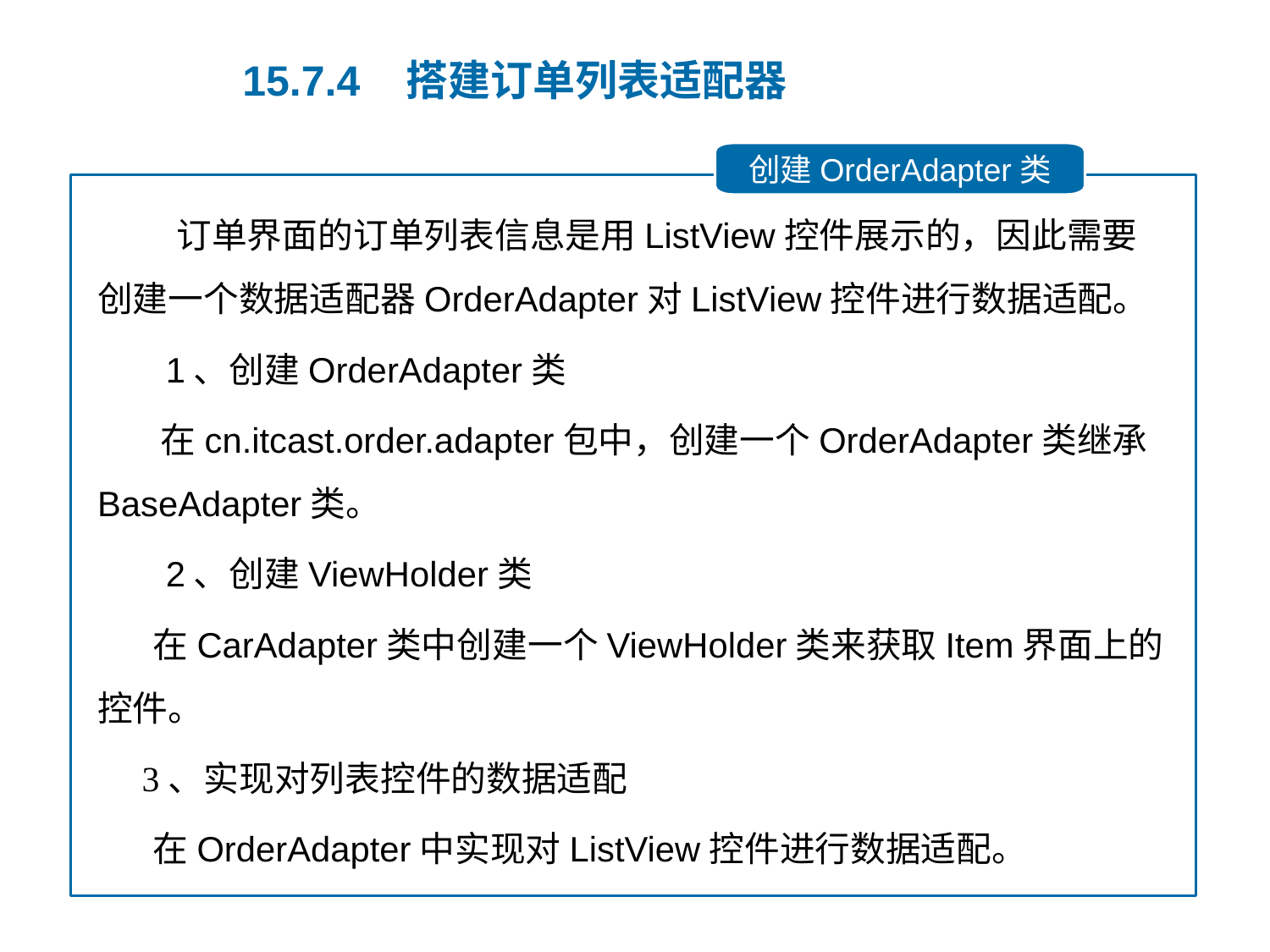

15.7.4   搭建订单列表适配器
创建OrderAdapter类

         订单界面的订单列表信息是用ListView控件展示的，因此需要创建一个数据适配器OrderAdapter对ListView控件进行数据适配。
       1、创建OrderAdapter类
       在cn.itcast.order.adapter包中，创建一个OrderAdapter类继承BaseAdapter类。
       2、创建ViewHolder类
      在CarAdapter类中创建一个ViewHolder类来获取Item界面上的控件。
     3、实现对列表控件的数据适配
      在OrderAdapter中实现对ListView控件进行数据适配。